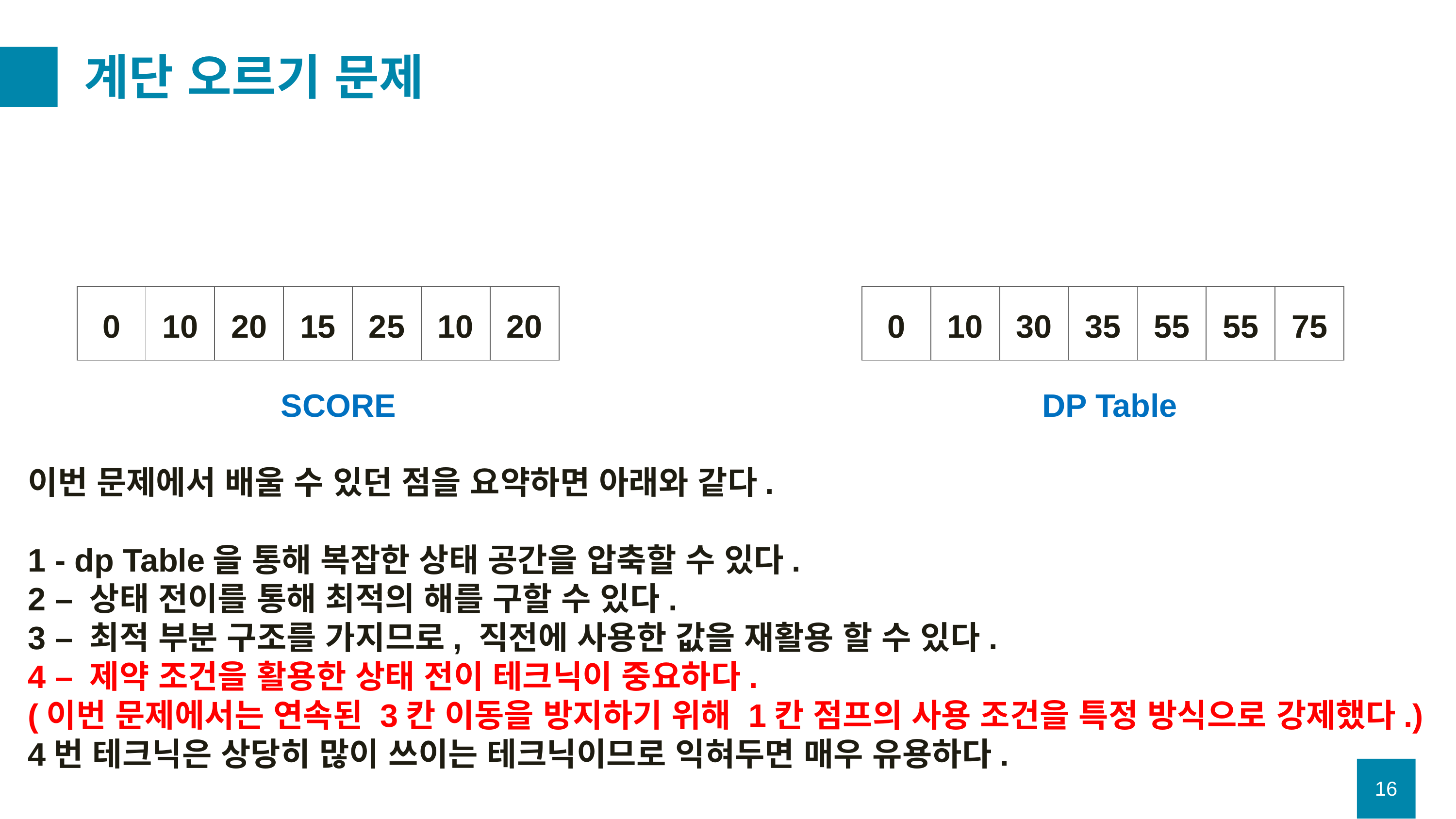

# 계단 오르기 문제
| 0 | 10 | 30 | 35 | 55 | 55 | 75 |
| --- | --- | --- | --- | --- | --- | --- |
| 0 | 10 | 20 | 15 | 25 | 10 | 20 |
| --- | --- | --- | --- | --- | --- | --- |
SCORE
DP Table
이번 문제에서 배울 수 있던 점을 요약하면 아래와 같다.

1 - dp Table을 통해 복잡한 상태 공간을 압축할 수 있다.
2 – 상태 전이를 통해 최적의 해를 구할 수 있다.
3 – 최적 부분 구조를 가지므로, 직전에 사용한 값을 재활용 할 수 있다.
4 – 제약 조건을 활용한 상태 전이 테크닉이 중요하다.
(이번 문제에서는 연속된 3칸 이동을 방지하기 위해 1칸 점프의 사용 조건을 특정 방식으로 강제했다.)
4번 테크닉은 상당히 많이 쓰이는 테크닉이므로 익혀두면 매우 유용하다.
16